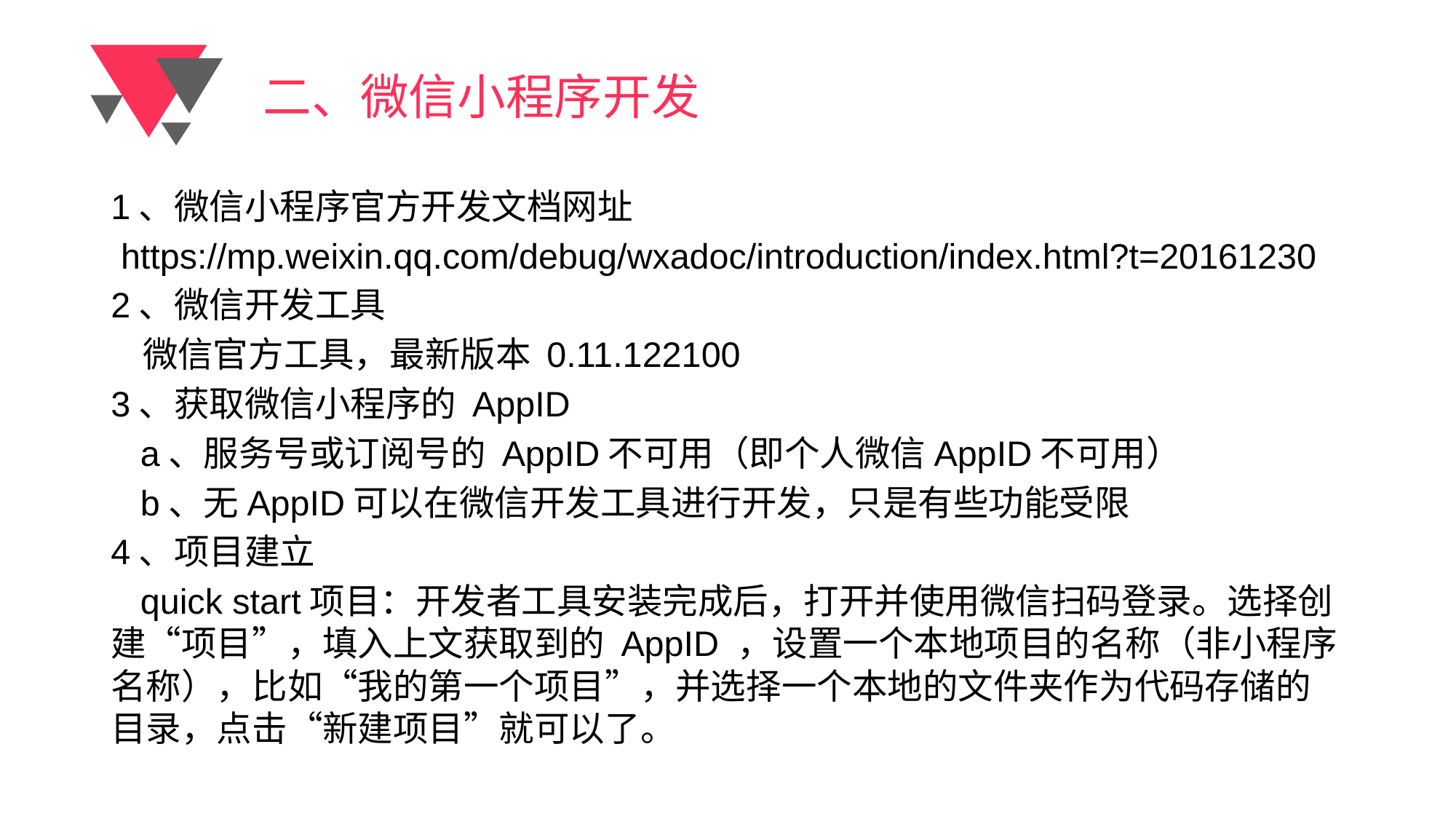

# 二、微信小程序开发
1、微信小程序官方开发文档网址
 https://mp.weixin.qq.com/debug/wxadoc/introduction/index.html?t=20161230
2、微信开发工具
   微信官方工具，最新版本 0.11.122100
3、获取微信小程序的 AppID
   a、服务号或订阅号的 AppID不可用（即个人微信AppID不可用）
   b、无AppID可以在微信开发工具进行开发，只是有些功能受限
4、项目建立
   quick start项目：开发者工具安装完成后，打开并使用微信扫码登录。选择创建“项目”，填入上文获取到的 AppID ，设置一个本地项目的名称（非小程序名称），比如“我的第一个项目”，并选择一个本地的文件夹作为代码存储的目录，点击“新建项目”就可以了。